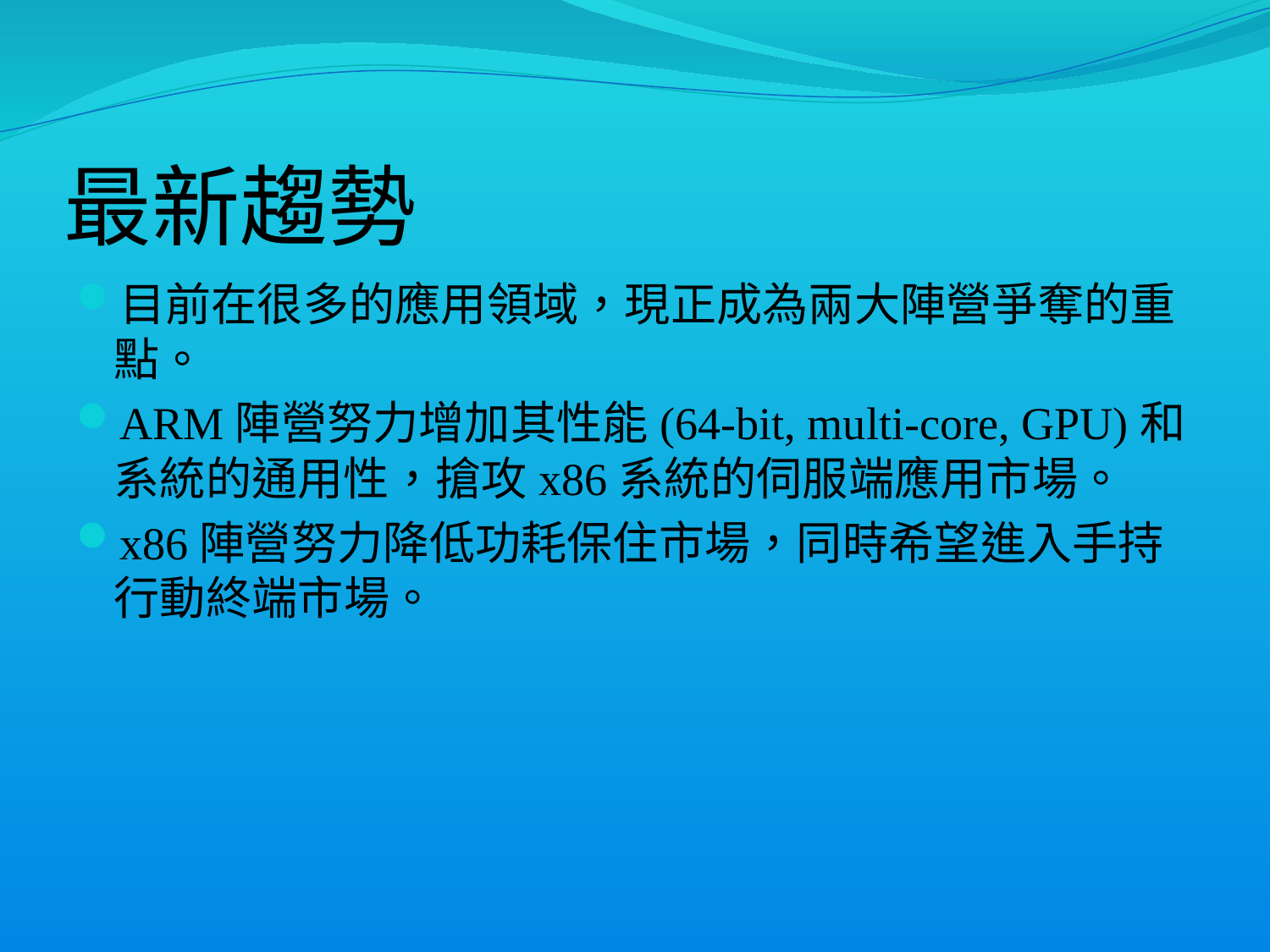

# 最新趨勢
目前在很多的應用領域，現正成為兩大陣營爭奪的重點。
ARM陣營努力增加其性能(64-bit, multi-core, GPU)和系統的通用性，搶攻x86系統的伺服端應用市場。
x86陣營努力降低功耗保住市場，同時希望進入手持行動終端市場。